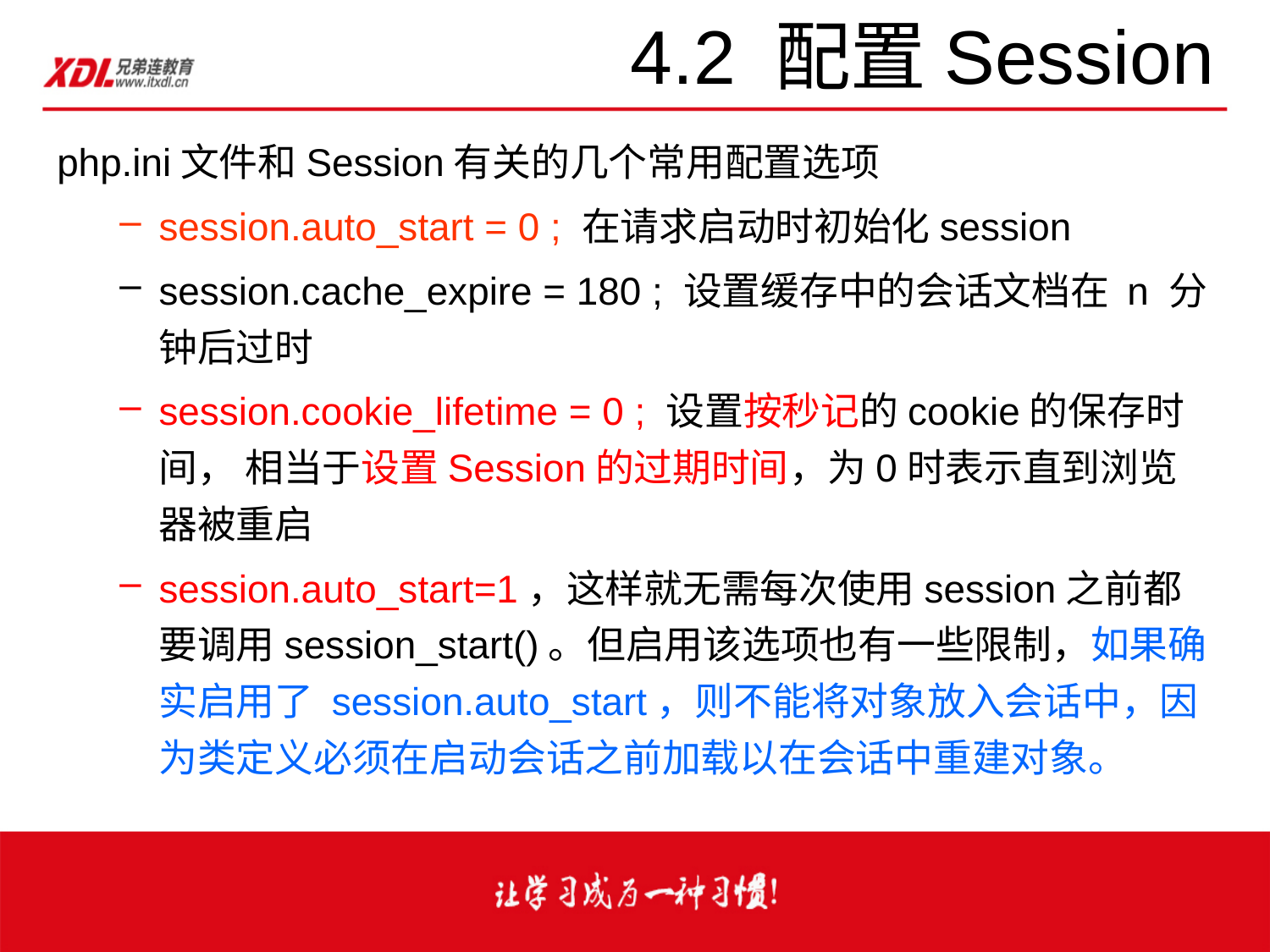

# 4.2 配置Session
php.ini文件和Session有关的几个常用配置选项
session.auto_start = 0 ; 在请求启动时初始化session
session.cache_expire = 180 ; 设置缓存中的会话文档在 n 分钟后过时
session.cookie_lifetime = 0 ; 设置按秒记的cookie的保存时间， 相当于设置Session的过期时间，为0时表示直到浏览器被重启
session.auto_start=1，这样就无需每次使用session之前都要调用session_start()。但启用该选项也有一些限制，如果确实启用了 session.auto_start，则不能将对象放入会话中，因为类定义必须在启动会话之前加载以在会话中重建对象。